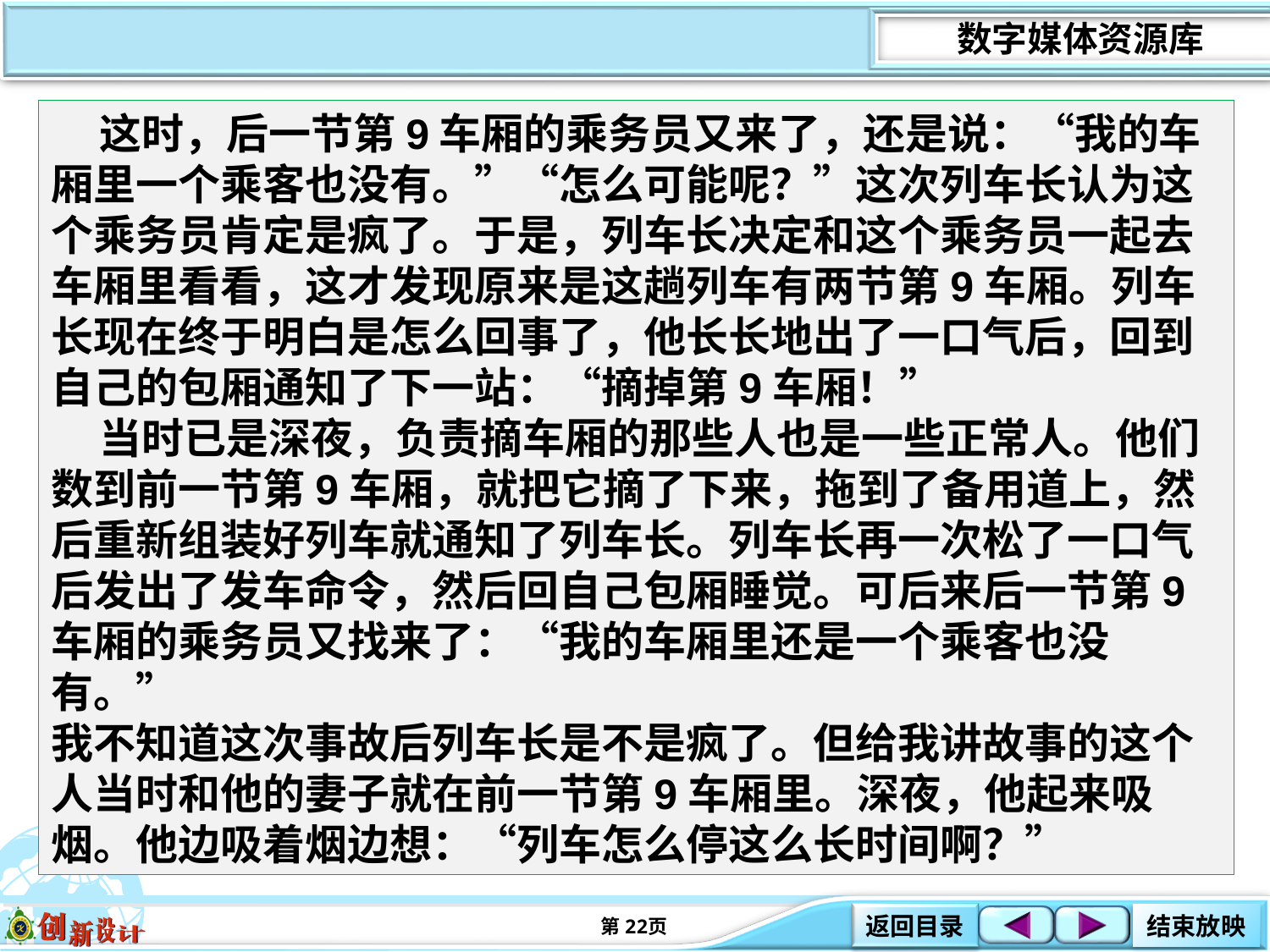

这时，后一节第9车厢的乘务员又来了，还是说：“我的车厢里一个乘客也没有。”“怎么可能呢？”这次列车长认为这个乘务员肯定是疯了。于是，列车长决定和这个乘务员一起去车厢里看看，这才发现原来是这趟列车有两节第9车厢。列车长现在终于明白是怎么回事了，他长长地出了一口气后，回到自己的包厢通知了下一站：“摘掉第9车厢！”
    当时已是深夜，负责摘车厢的那些人也是一些正常人。他们数到前一节第9车厢，就把它摘了下来，拖到了备用道上，然后重新组装好列车就通知了列车长。列车长再一次松了一口气后发出了发车命令，然后回自己包厢睡觉。可后来后一节第9车厢的乘务员又找来了：“我的车厢里还是一个乘客也没有。”
我不知道这次事故后列车长是不是疯了。但给我讲故事的这个人当时和他的妻子就在前一节第9车厢里。深夜，他起来吸烟。他边吸着烟边想：“列车怎么停这么长时间啊？”